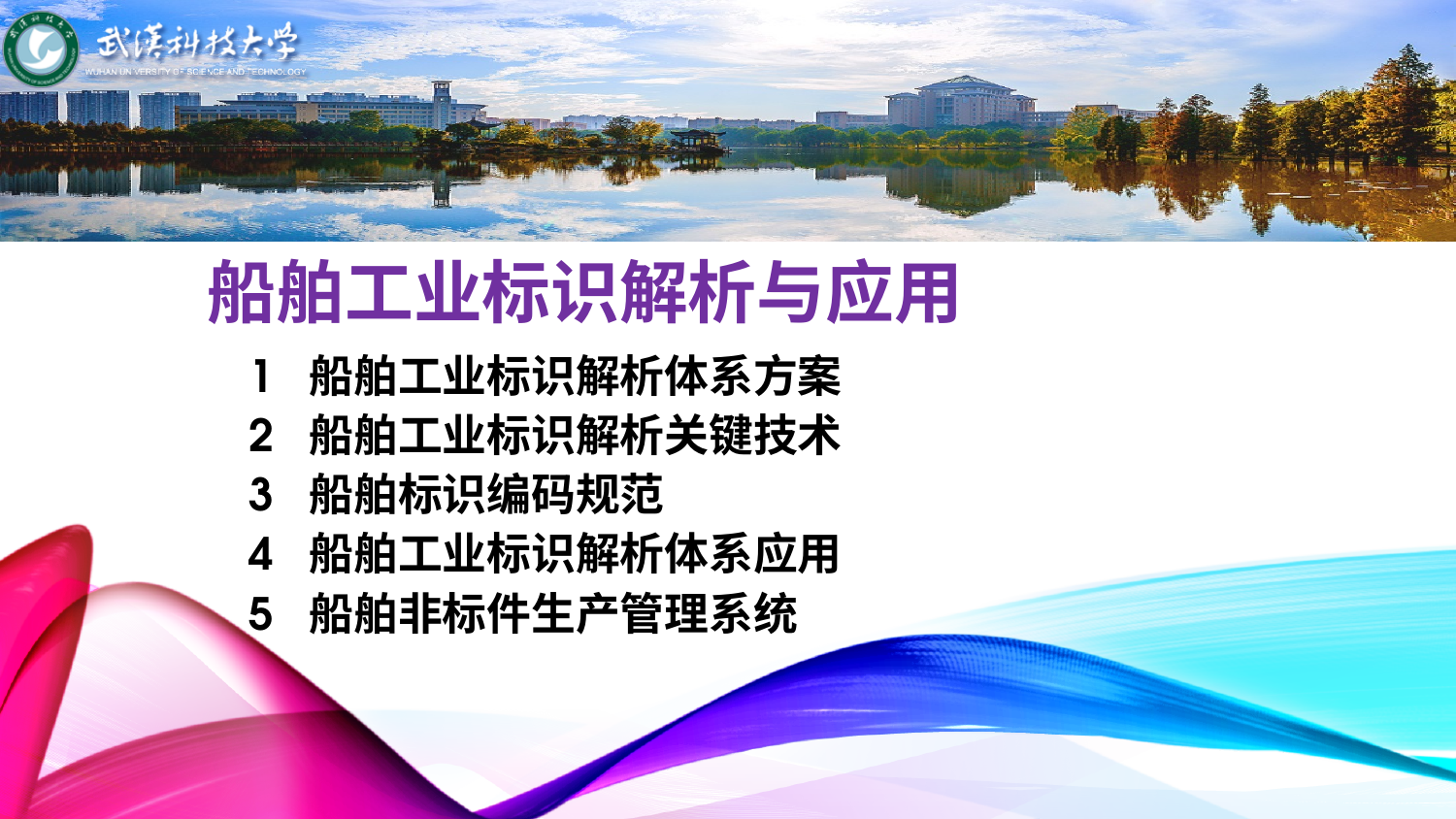

# 船舶工业标识解析与应用
1  船舶工业标识解析体系方案
2  船舶工业标识解析关键技术
3  船舶标识编码规范
4  船舶工业标识解析体系应用
5  船舶非标件生产管理系统